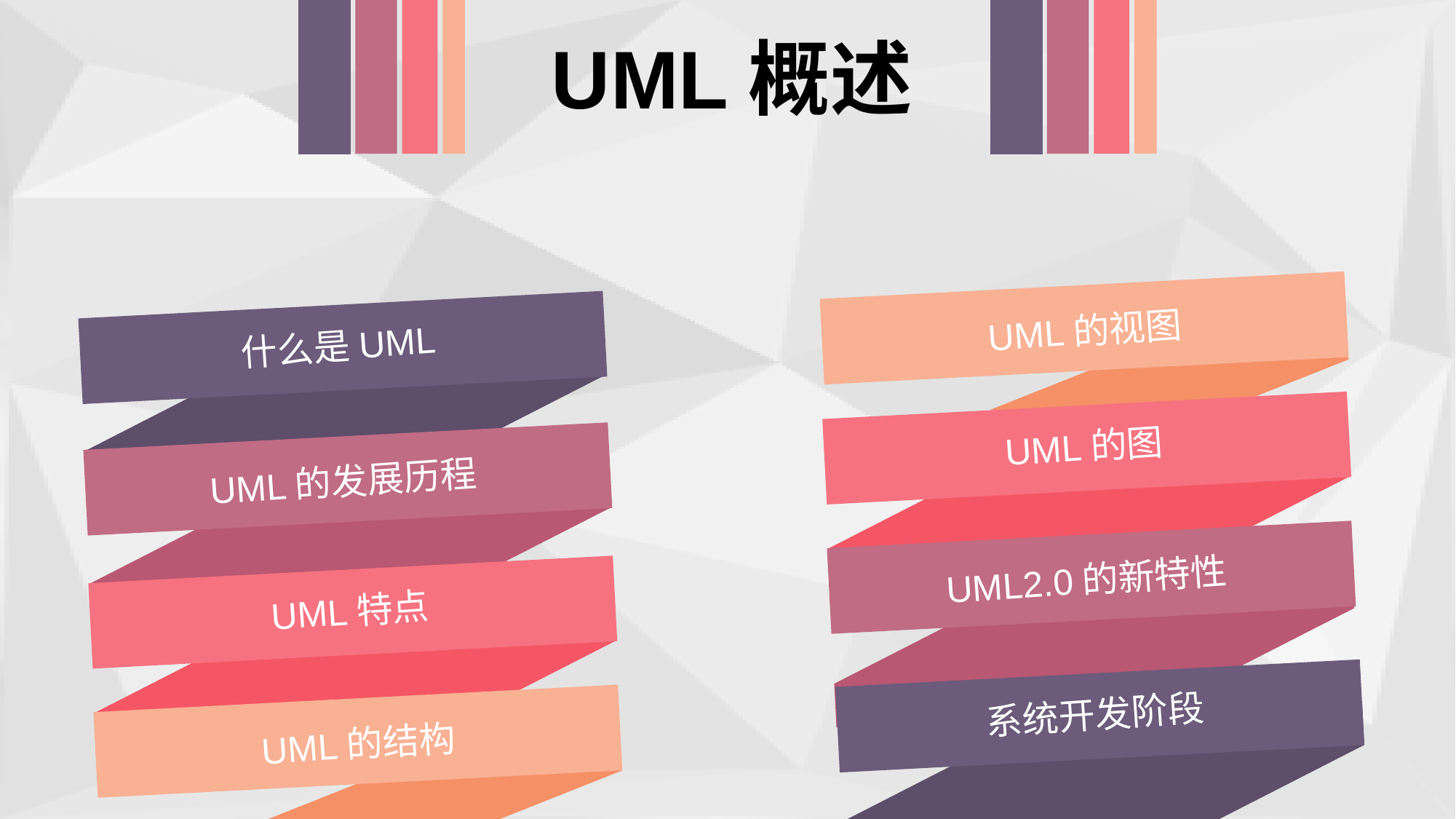

UML概述

UML的视图

UML的图

UML2.0的新特性

系统开发阶段

什么是UML

UML的发展历程

UML特点

UML的结构